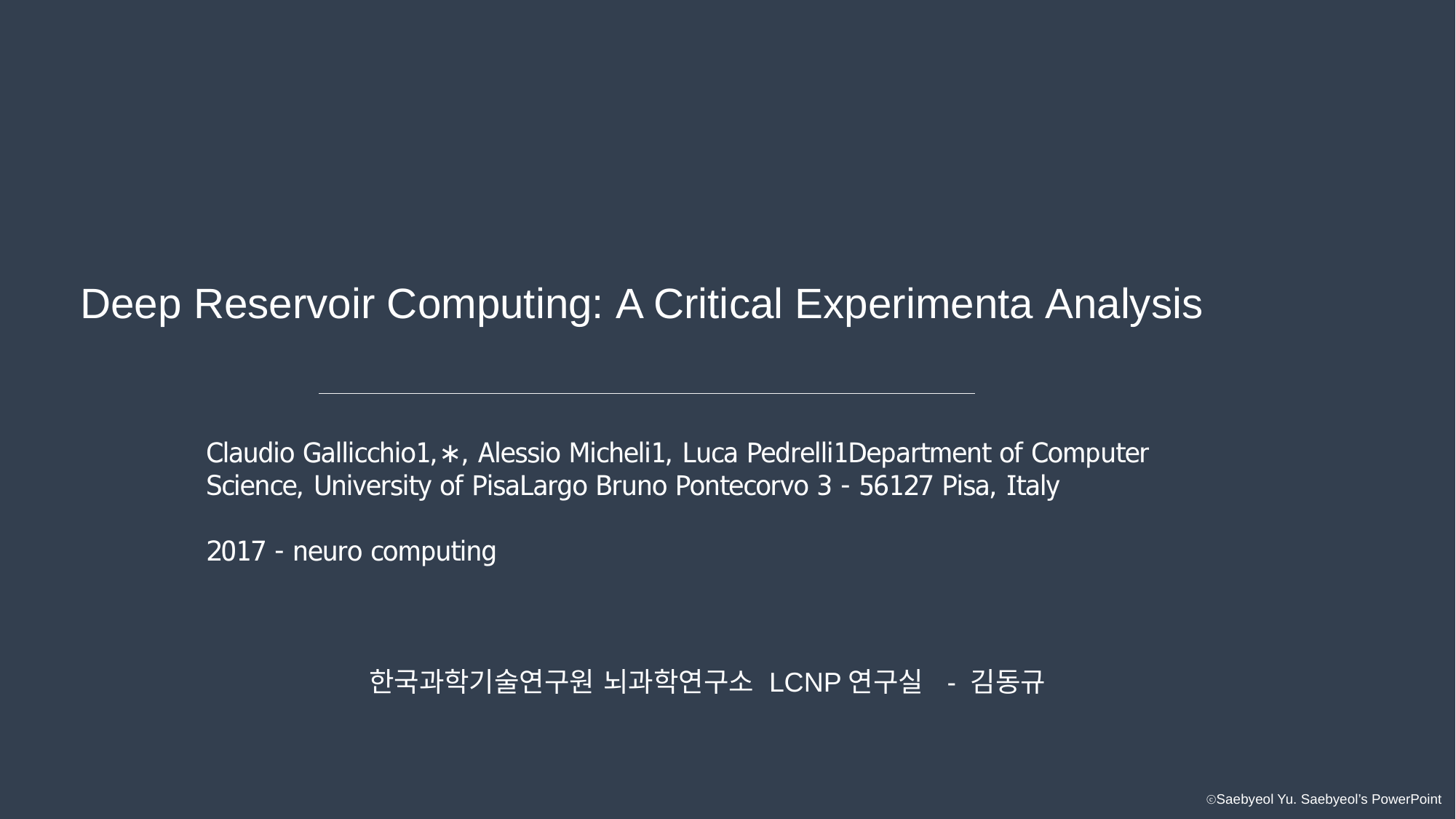

Deep Reservoir Computing: A Critical Experimenta Analysis
Claudio Gallicchio1,∗, Alessio Micheli1, Luca Pedrelli1Department of Computer Science, University of PisaLargo Bruno Pontecorvo 3 - 56127 Pisa, Italy

2017 - neuro computing

한국과학기술연구원 뇌과학연구소 LCNP연구실  - 김동규